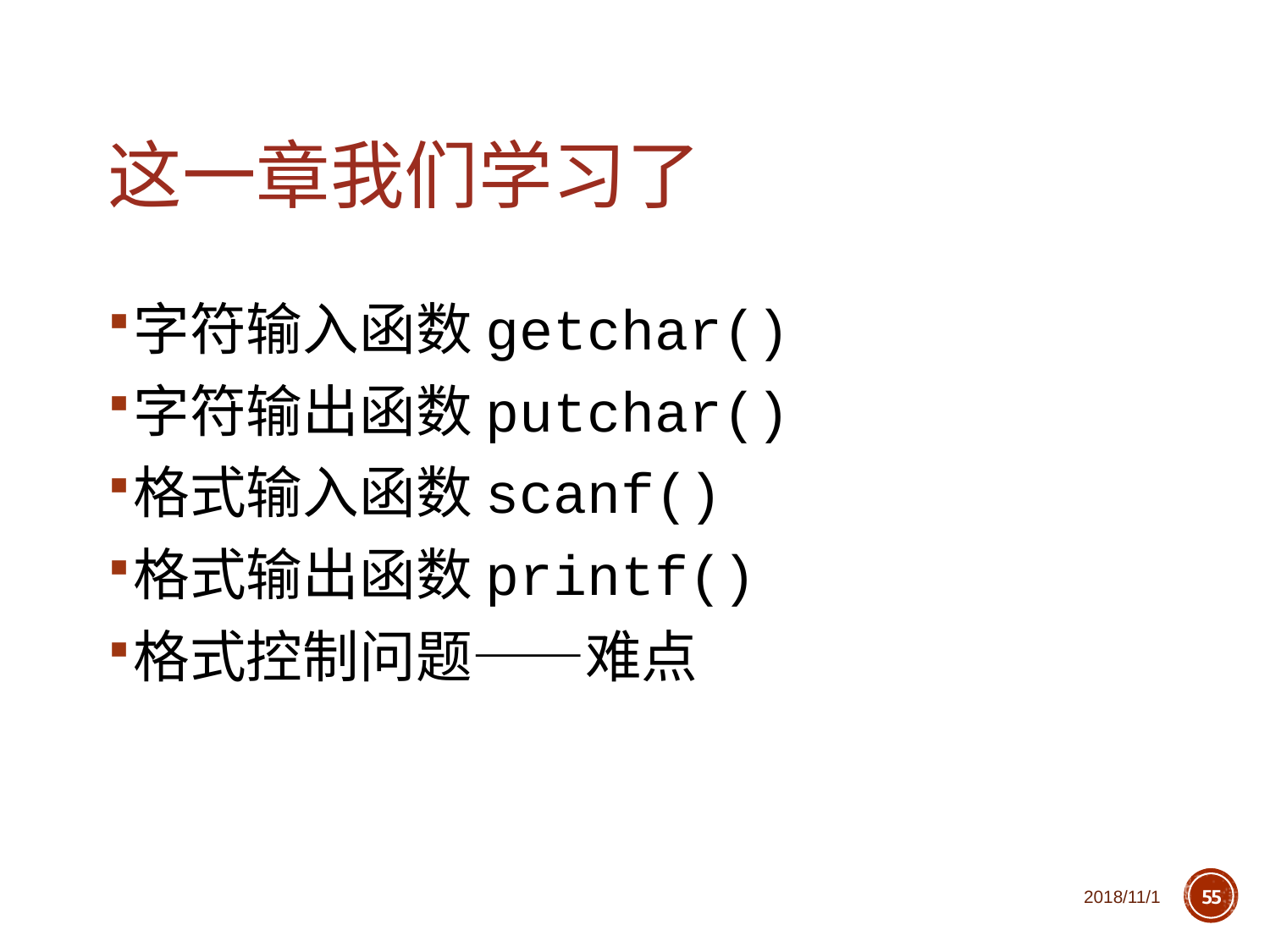

# 这一章我们学习了
字符输入函数getchar()
字符输出函数putchar()
格式输入函数scanf()
格式输出函数printf()
格式控制问题——难点
2018/11/1
55